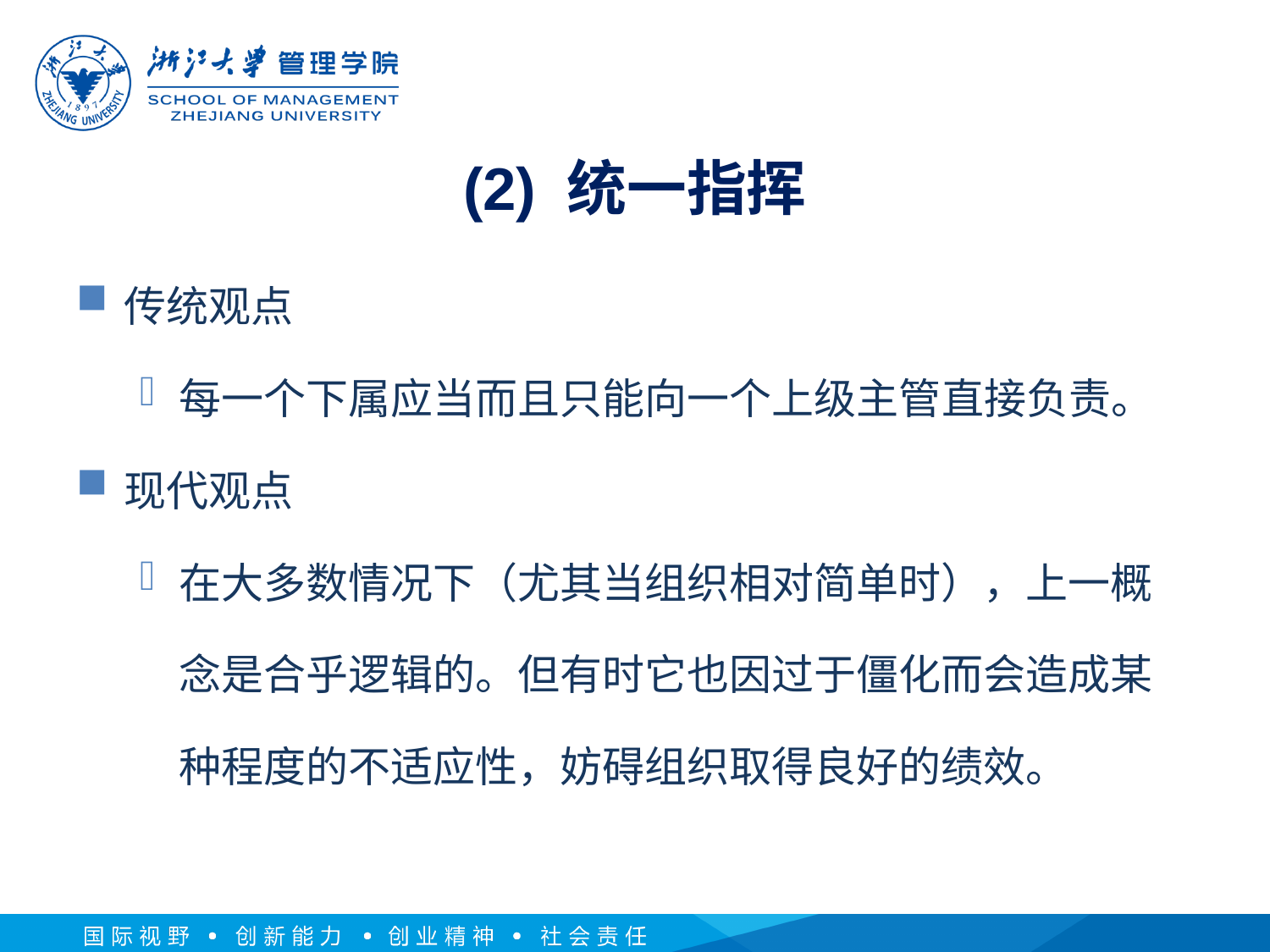

# (2) 统一指挥
传统观点
每一个下属应当而且只能向一个上级主管直接负责。
现代观点
在大多数情况下（尤其当组织相对简单时），上一概念是合乎逻辑的。但有时它也因过于僵化而会造成某种程度的不适应性，妨碍组织取得良好的绩效。